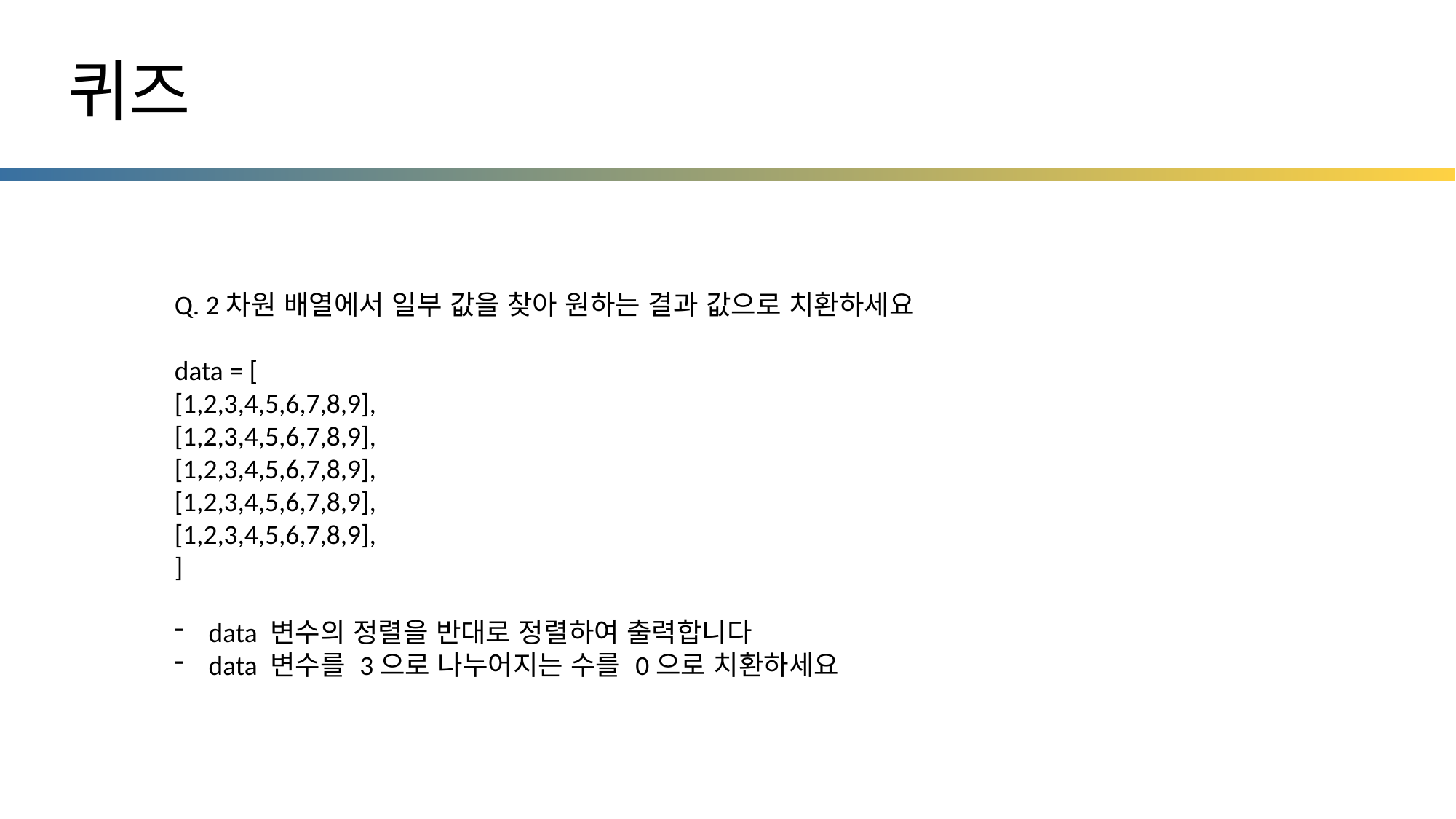

# 퀴즈
Q. 2차원 배열에서 일부 값을 찾아 원하는 결과 값으로 치환하세요

data = [
[1,2,3,4,5,6,7,8,9],
[1,2,3,4,5,6,7,8,9],
[1,2,3,4,5,6,7,8,9],
[1,2,3,4,5,6,7,8,9],
[1,2,3,4,5,6,7,8,9],
]

data 변수의 정렬을 반대로 정렬하여 출력합니다
data 변수를 3으로 나누어지는 수를 0으로 치환하세요